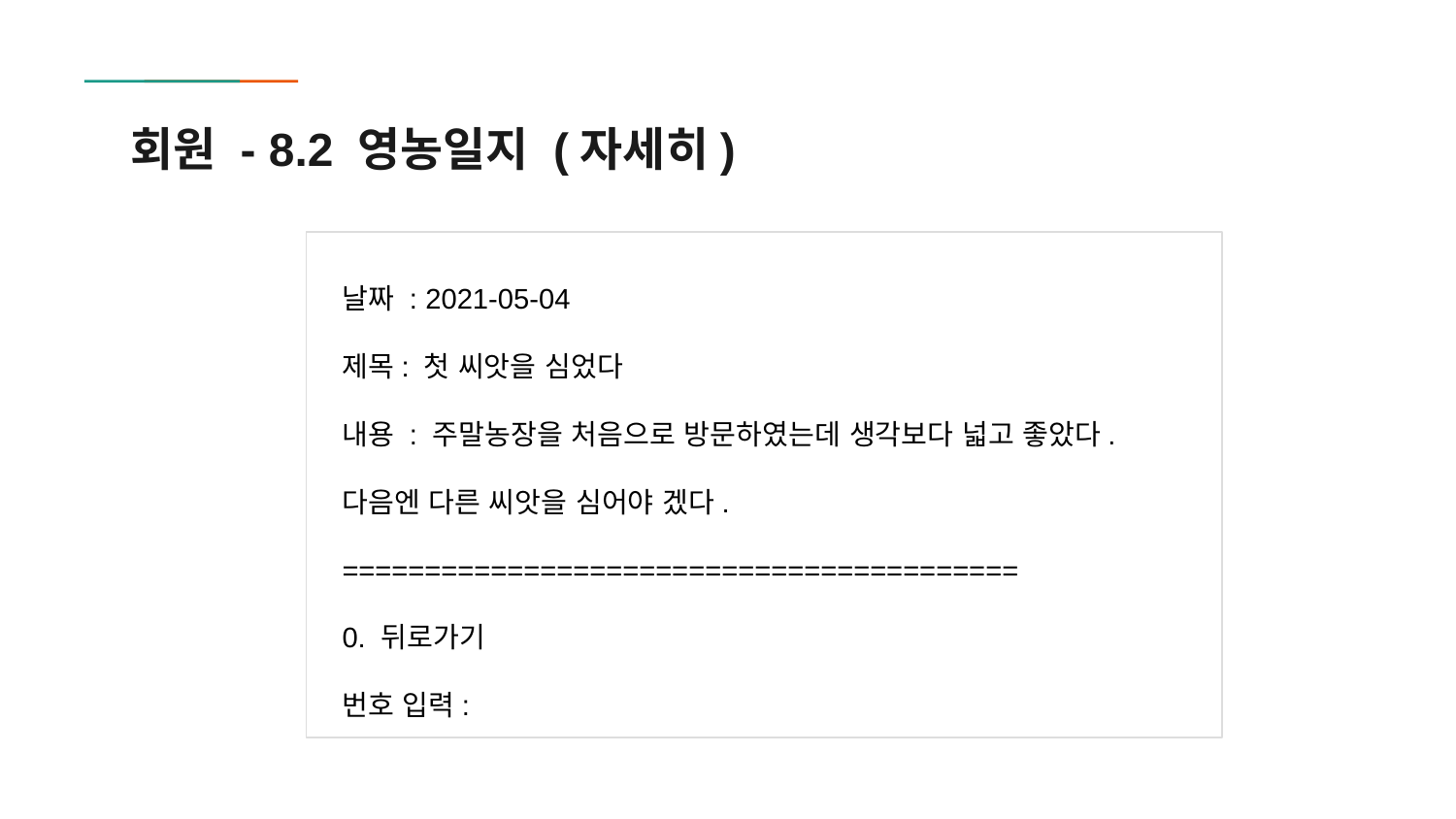

# 회원 - 8.2 영농일지 (자세히)
날짜 : 2021-05-04
제목: 첫 씨앗을 심었다
내용 : 주말농장을 처음으로 방문하였는데 생각보다 넓고 좋았다.
다음엔 다른 씨앗을 심어야 겠다.
=========================================
0. 뒤로가기
번호 입력: